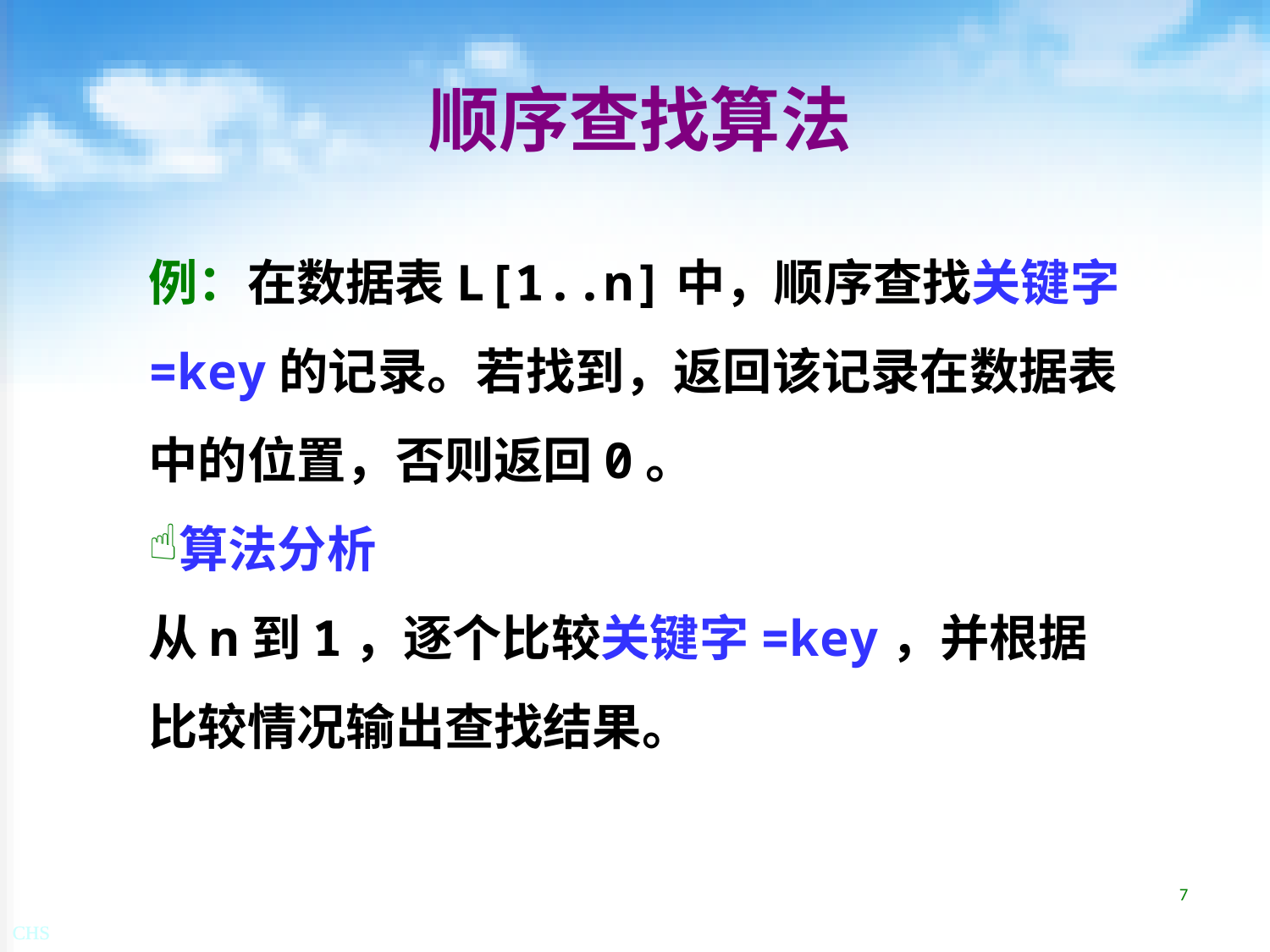

# 顺序查找算法
例：在数据表L[1..n]中，顺序查找关键字=key的记录。若找到，返回该记录在数据表中的位置，否则返回0。
算法分析
从n到1，逐个比较关键字=key，并根据比较情况输出查找结果。
7